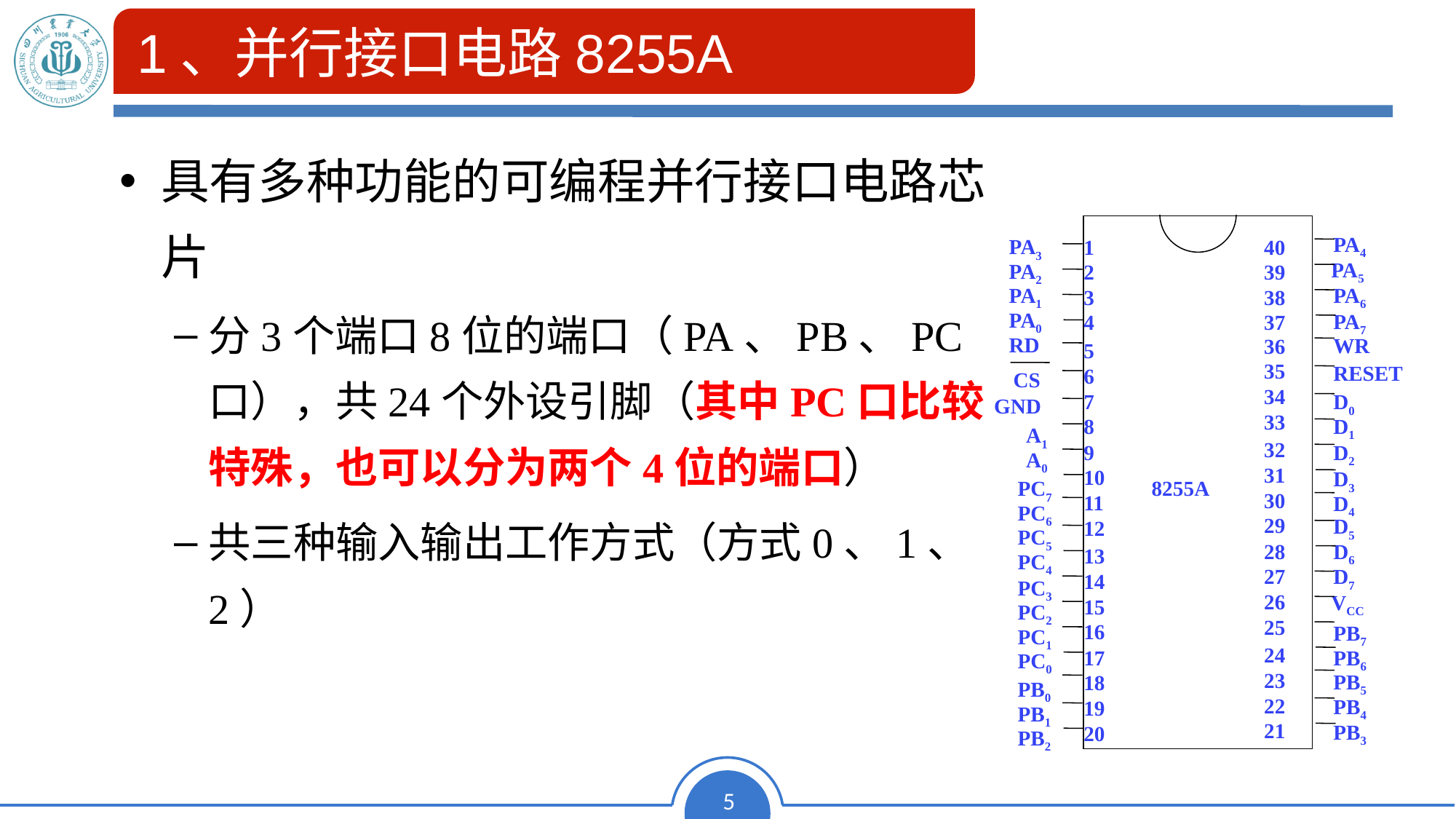

# 1、并行接口电路8255A
具有多种功能的可编程并行接口电路芯片
分3个端口8位的端口（PA、PB、PC口），共24个外设引脚（其中PC口比较特殊，也可以分为两个4位的端口）
共三种输入输出工作方式（方式0、1、2）

PA4
PA7
D0
D1

D2
D3
D4
D5

D6
D7
PB7
PB6
PB5
PB4
RESET
WR
VCC
PB3

PA3
PA2
PA1
PA0
PA5
PA6
RD
CS
GND

A1
A0

PC7
PC6
PC5
PC4
PC3
PC2
PC1
PC0
PB0
PB1
PB2

1
2

3
4
5
6

7
8
40
39

38
37
36
35

34
33
32
31

30
29
28
27

26
25
24
23

22
21

9
10

11
12
13
14

15
16
8255A
17
18

19
20